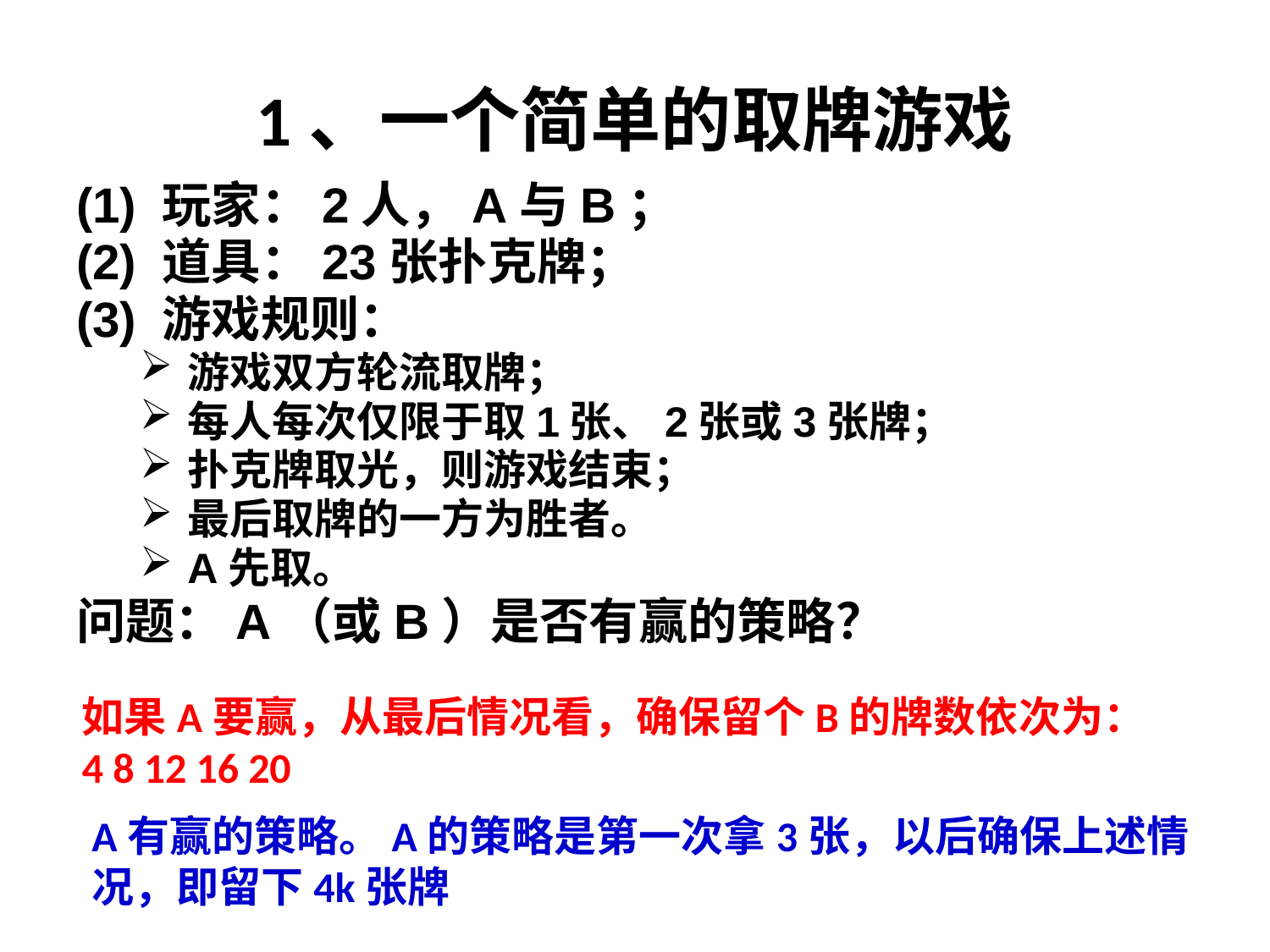

# 1、一个简单的取牌游戏
(1) 玩家：2人，A与B；
(2) 道具：23张扑克牌；
(3) 游戏规则：
游戏双方轮流取牌；
每人每次仅限于取1张、2张或3张牌；
扑克牌取光，则游戏结束；
最后取牌的一方为胜者。
A先取。
问题：A（或B）是否有赢的策略？

如果A要赢，从最后情况看，确保留个B的牌数依次为：
4 8 12 16 20
A有赢的策略。A的策略是第一次拿3张，以后确保上述情况，即留下4k张牌